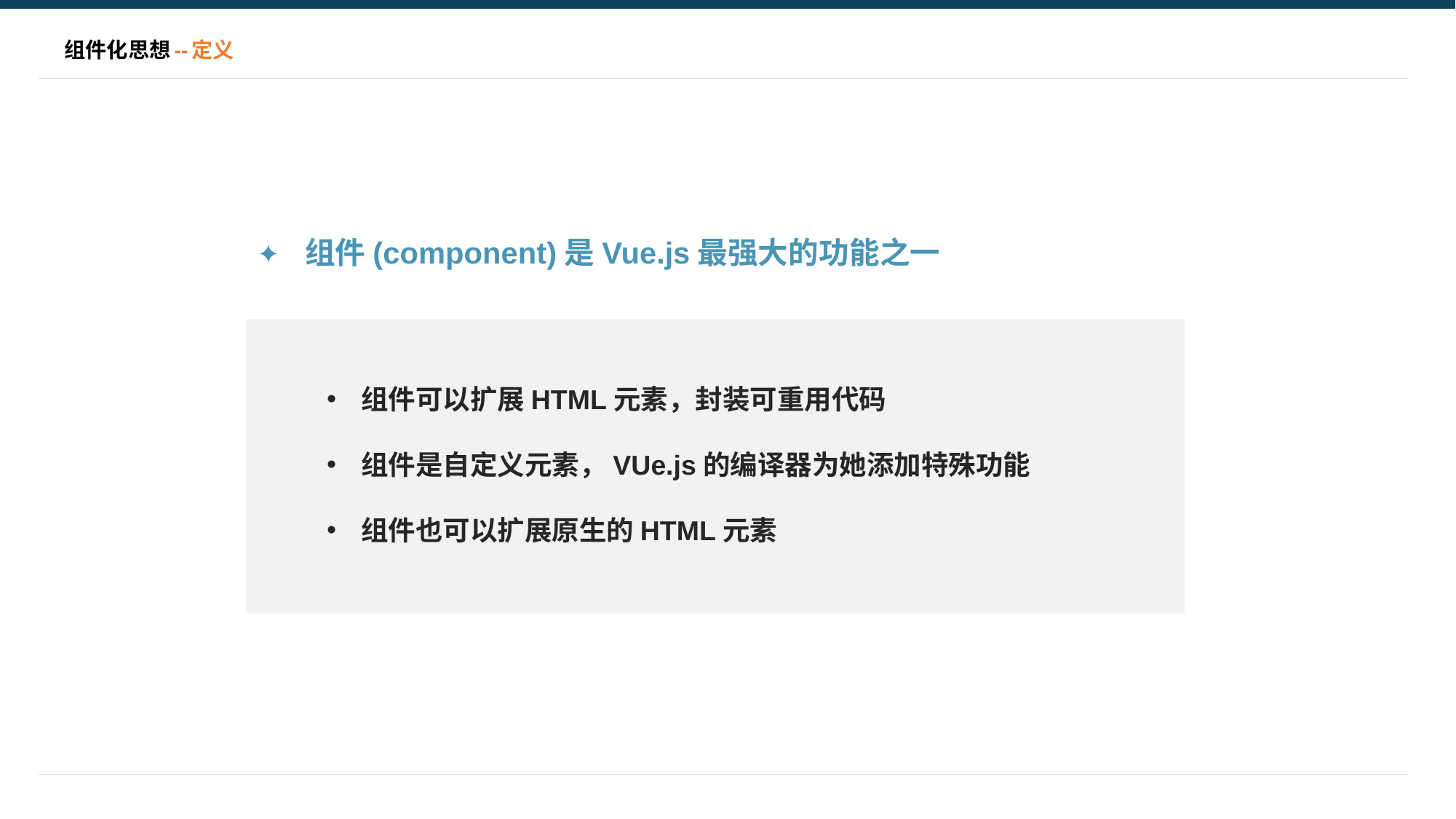

# 组件化思想--定义
✦   组件(component)是Vue.js最强大的功能之一

组件可以扩展HTML元素，封装可重用代码
组件是自定义元素，VUe.js的编译器为她添加特殊功能
组件也可以扩展原生的HTML元素